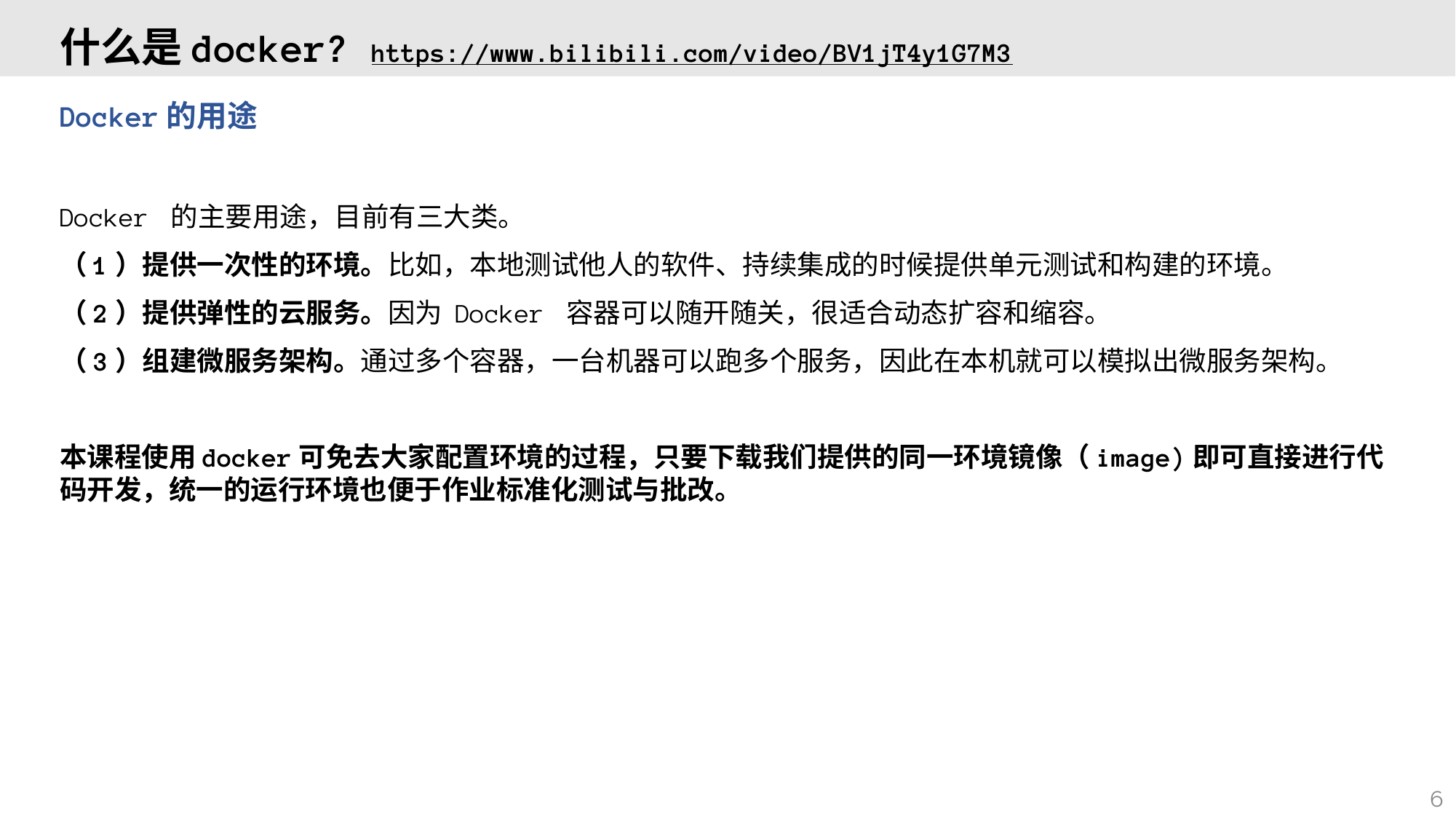

# 什么是docker? https://www.bilibili.com/video/BV1jT4y1G7M3
Docker的用途

Docker 的主要用途，目前有三大类。
（1）提供一次性的环境。比如，本地测试他人的软件、持续集成的时候提供单元测试和构建的环境。
（2）提供弹性的云服务。因为 Docker 容器可以随开随关，很适合动态扩容和缩容。
（3）组建微服务架构。通过多个容器，一台机器可以跑多个服务，因此在本机就可以模拟出微服务架构。

本课程使用docker可免去大家配置环境的过程，只要下载我们提供的同一环境镜像（image)即可直接进行代码开发，统一的运行环境也便于作业标准化测试与批改。

6